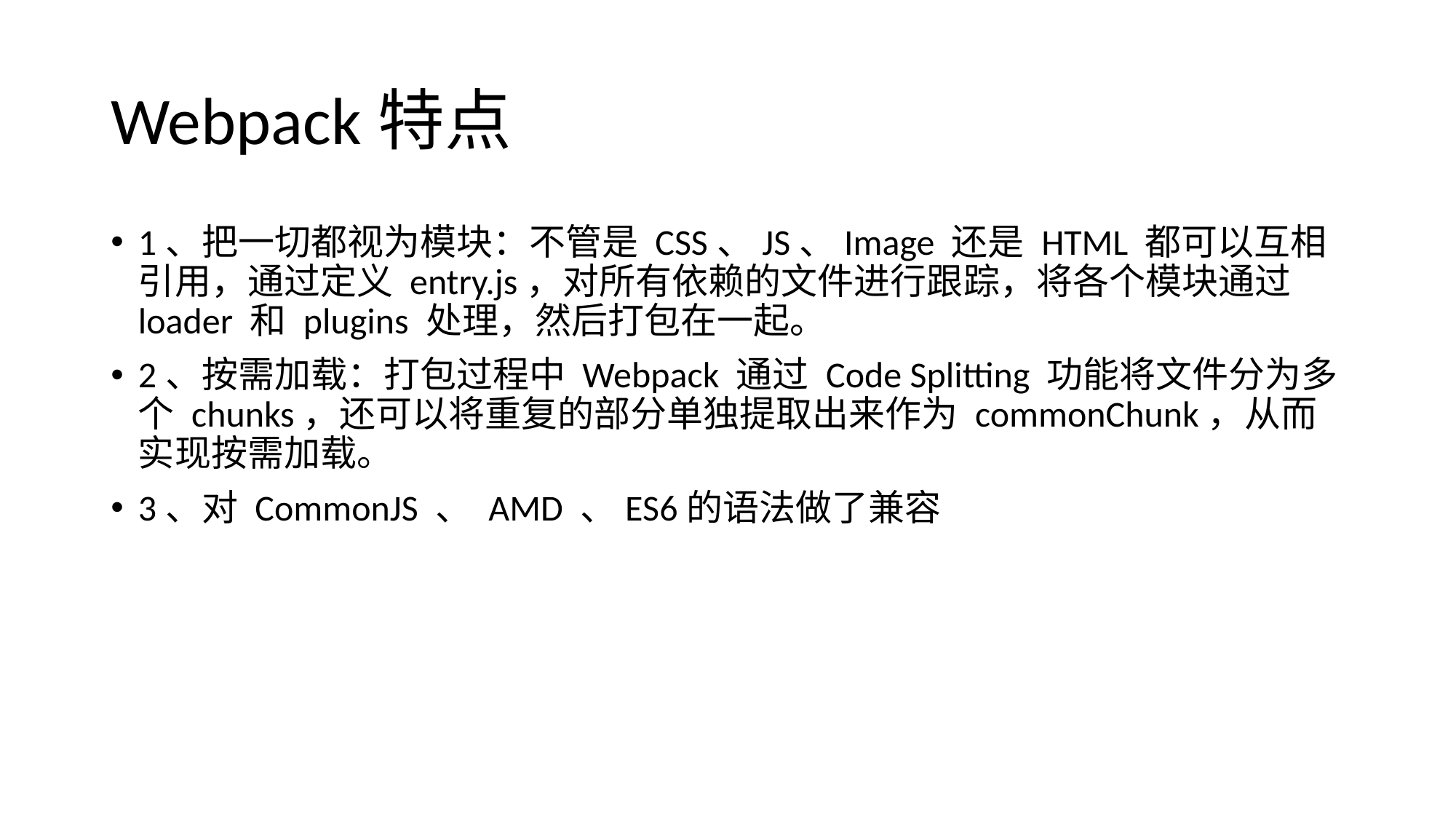

# Webpack特点
1、把一切都视为模块：不管是 CSS、JS、Image 还是 HTML 都可以互相引用，通过定义 entry.js，对所有依赖的文件进行跟踪，将各个模块通过 loader 和 plugins 处理，然后打包在一起。
2、按需加载：打包过程中 Webpack 通过 Code Splitting 功能将文件分为多个 chunks，还可以将重复的部分单独提取出来作为 commonChunk，从而实现按需加载。
3、对 CommonJS 、 AMD 、ES6的语法做了兼容